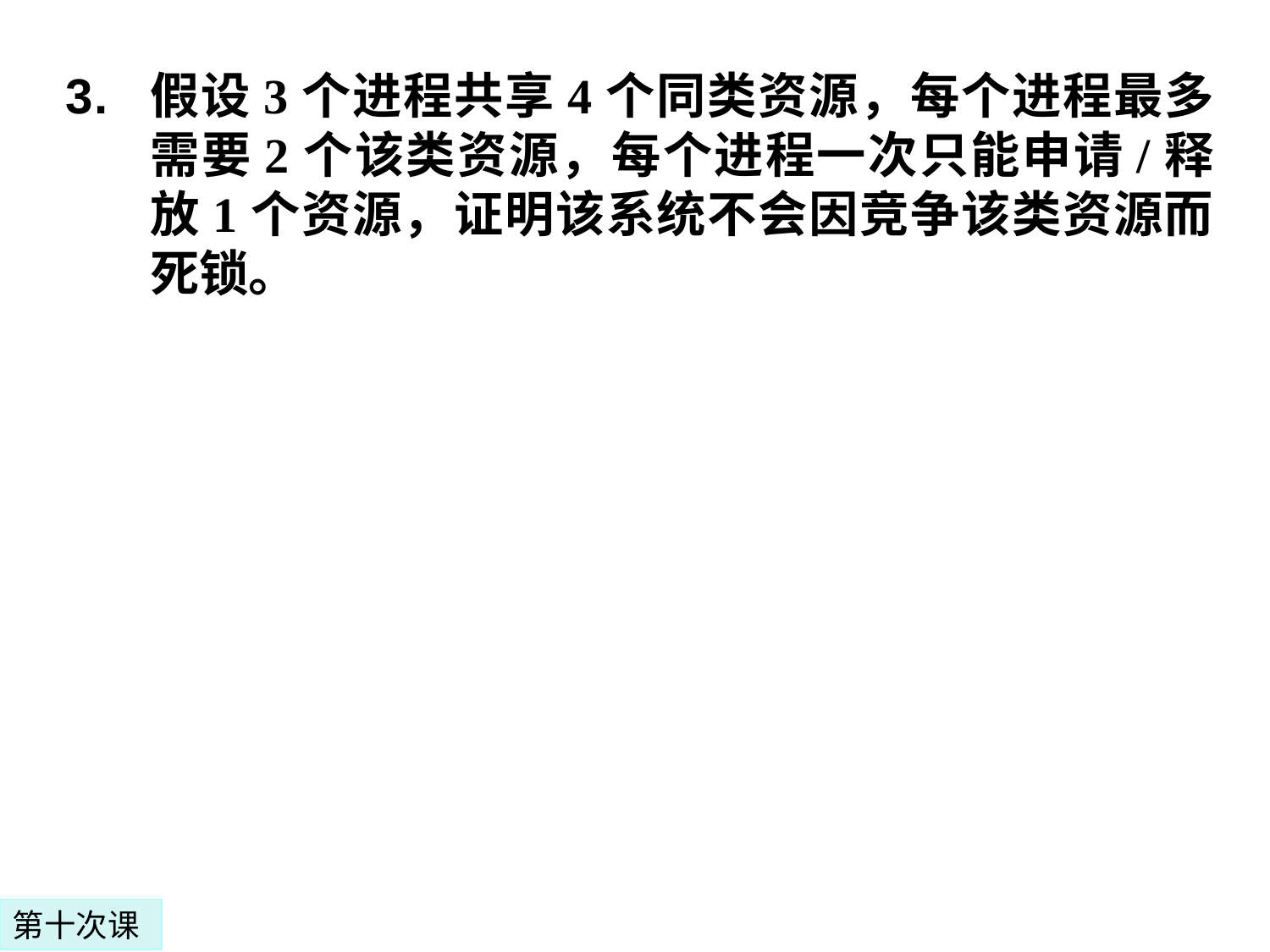

假设3个进程共享4个同类资源，每个进程最多需要2个该类资源，每个进程一次只能申请/释放1个资源，证明该系统不会因竞争该类资源而死锁。
128
第十次课